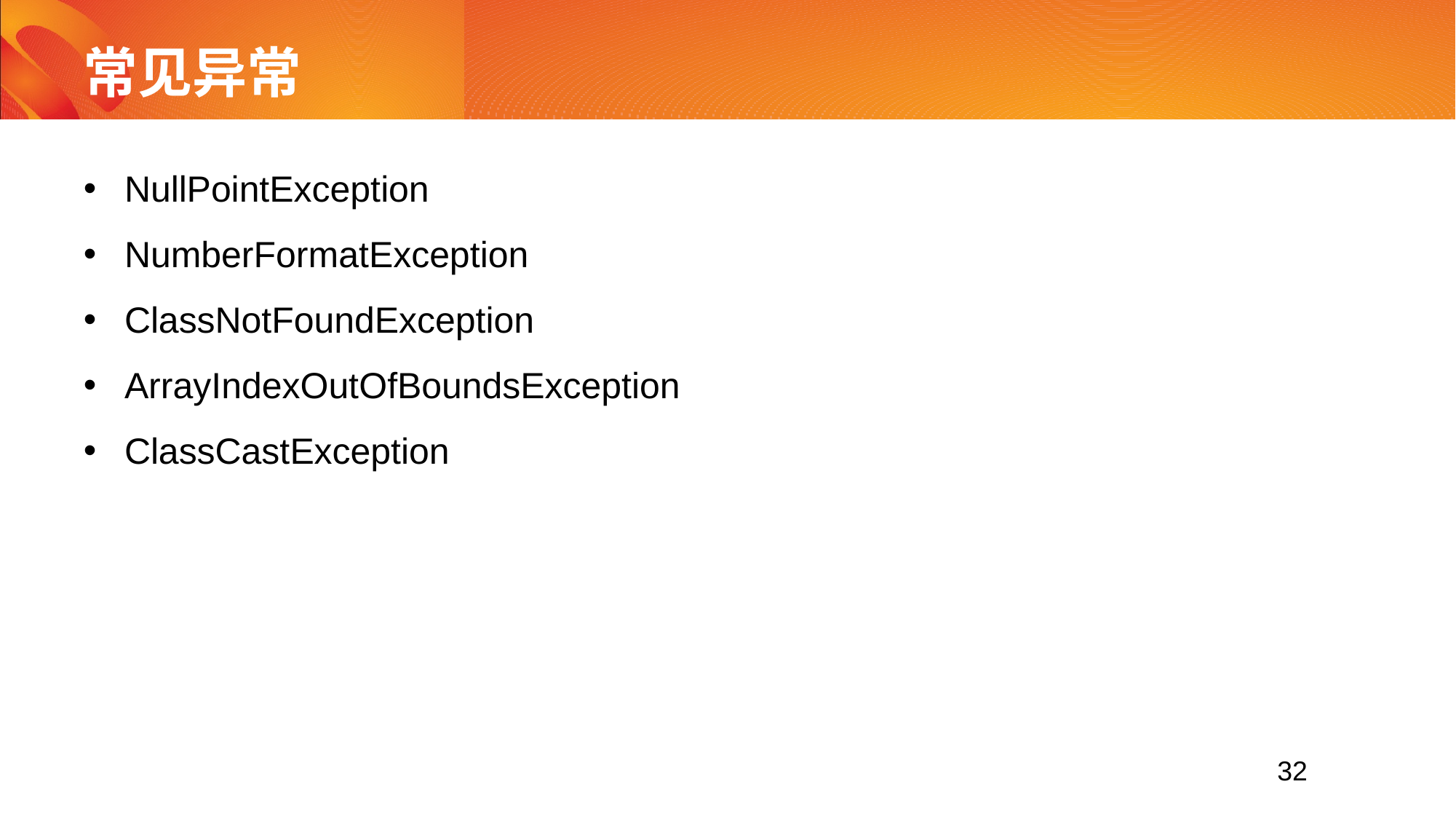

# 常见异常
NullPointException
NumberFormatException
ClassNotFoundException
ArrayIndexOutOfBoundsException
ClassCastException